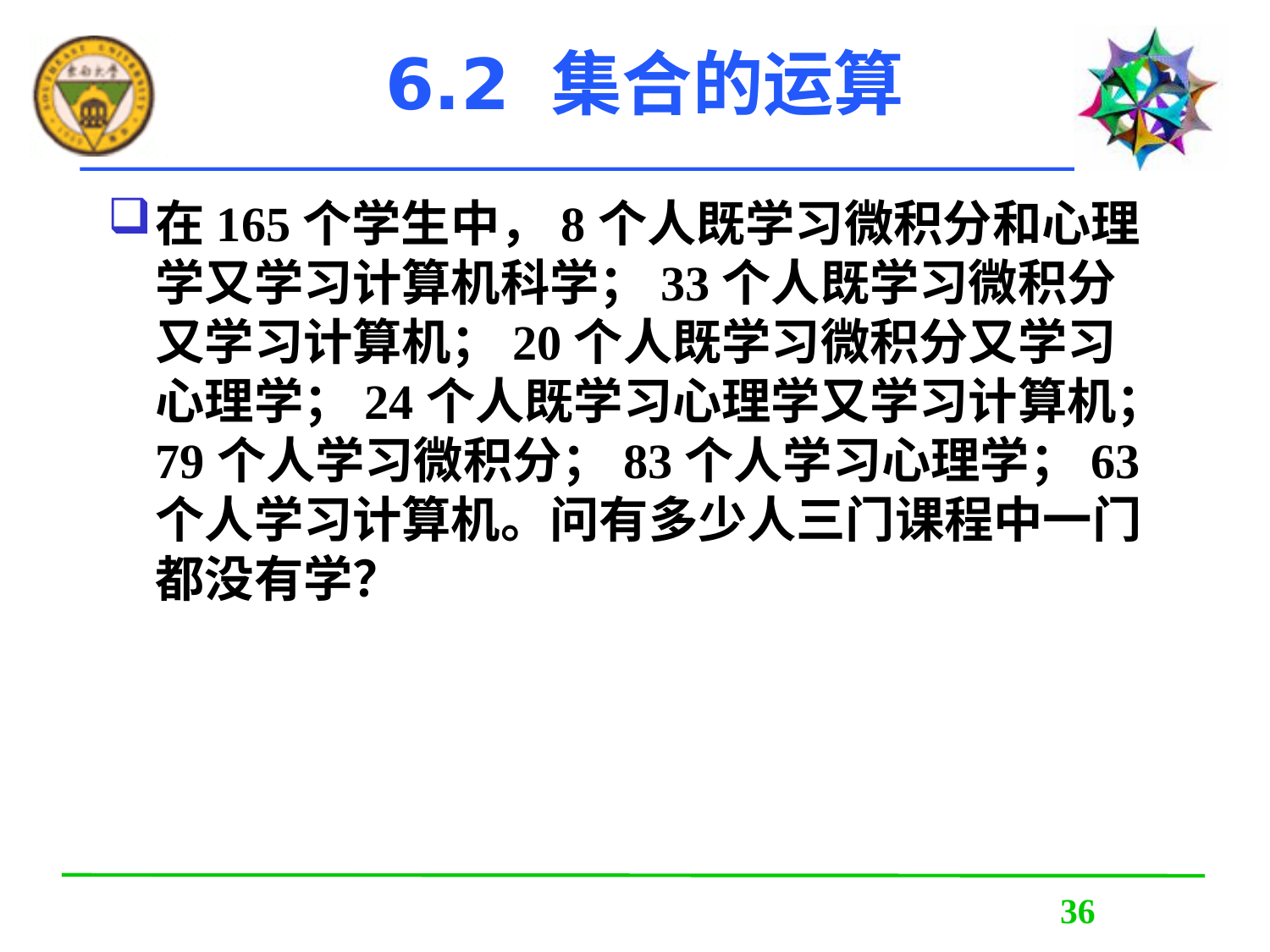

# 6.2 集合的运算
在165个学生中，8个人既学习微积分和心理学又学习计算机科学；33个人既学习微积分又学习计算机；20个人既学习微积分又学习心理学；24个人既学习心理学又学习计算机；79个人学习微积分；83个人学习心理学；63个人学习计算机。问有多少人三门课程中一门都没有学？